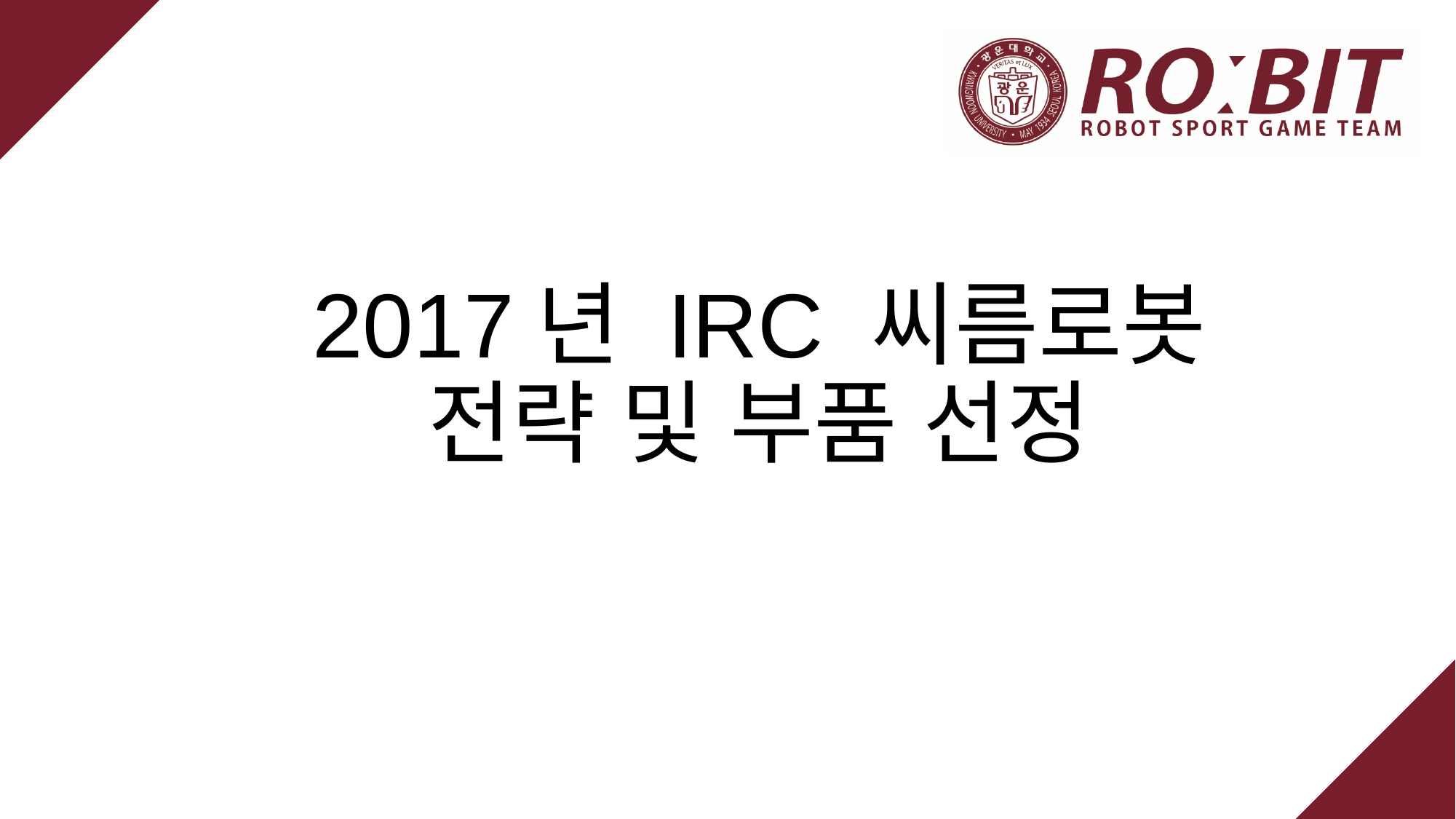

# 2017년 IRC 씨름로봇 전략 및 부품 선정